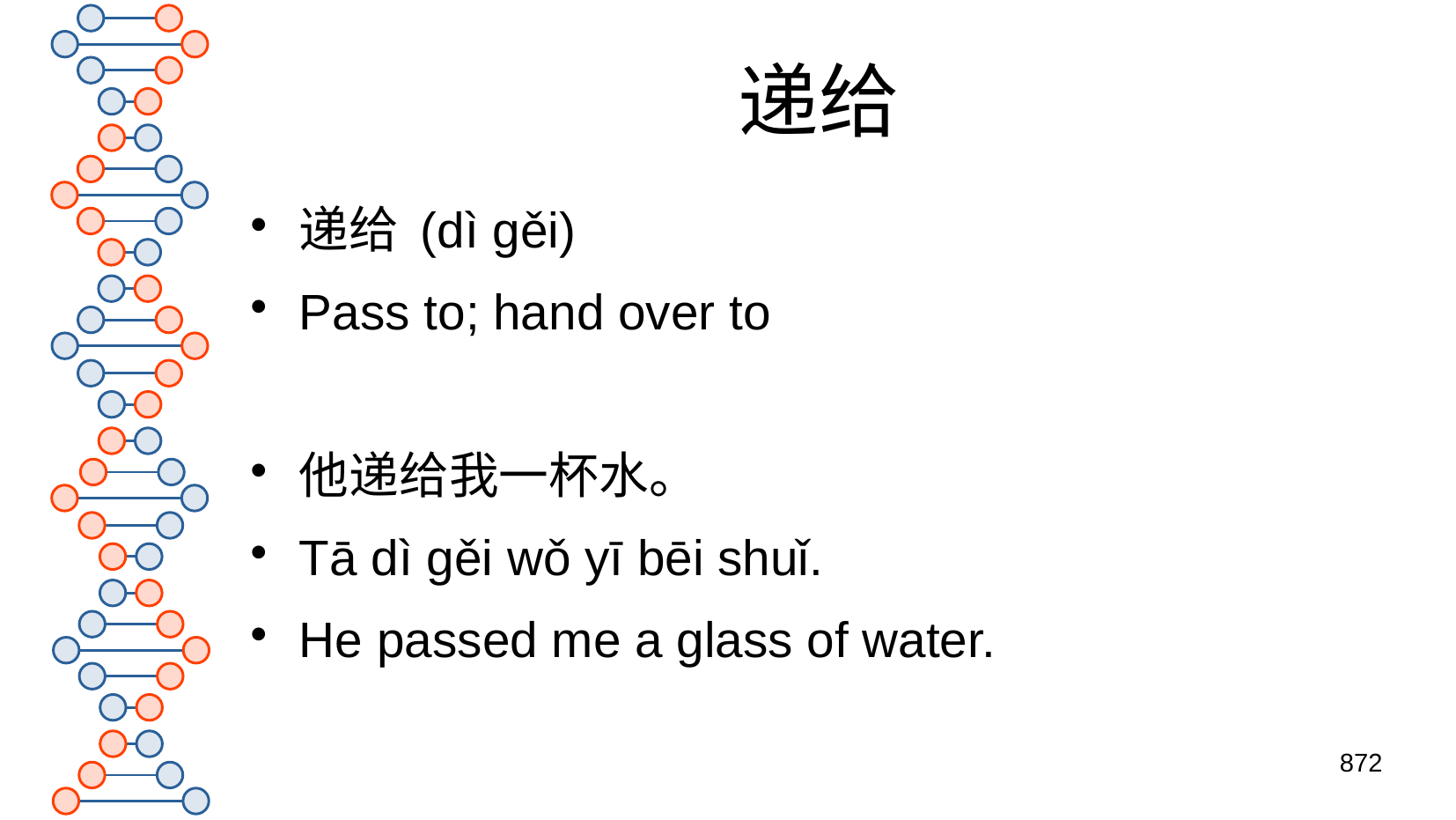

# 递给
递给 (dì gěi)
Pass to; hand over to

他递给我一杯水。
Tā dì gěi wǒ yī bēi shuǐ.
He passed me a glass of water.

872